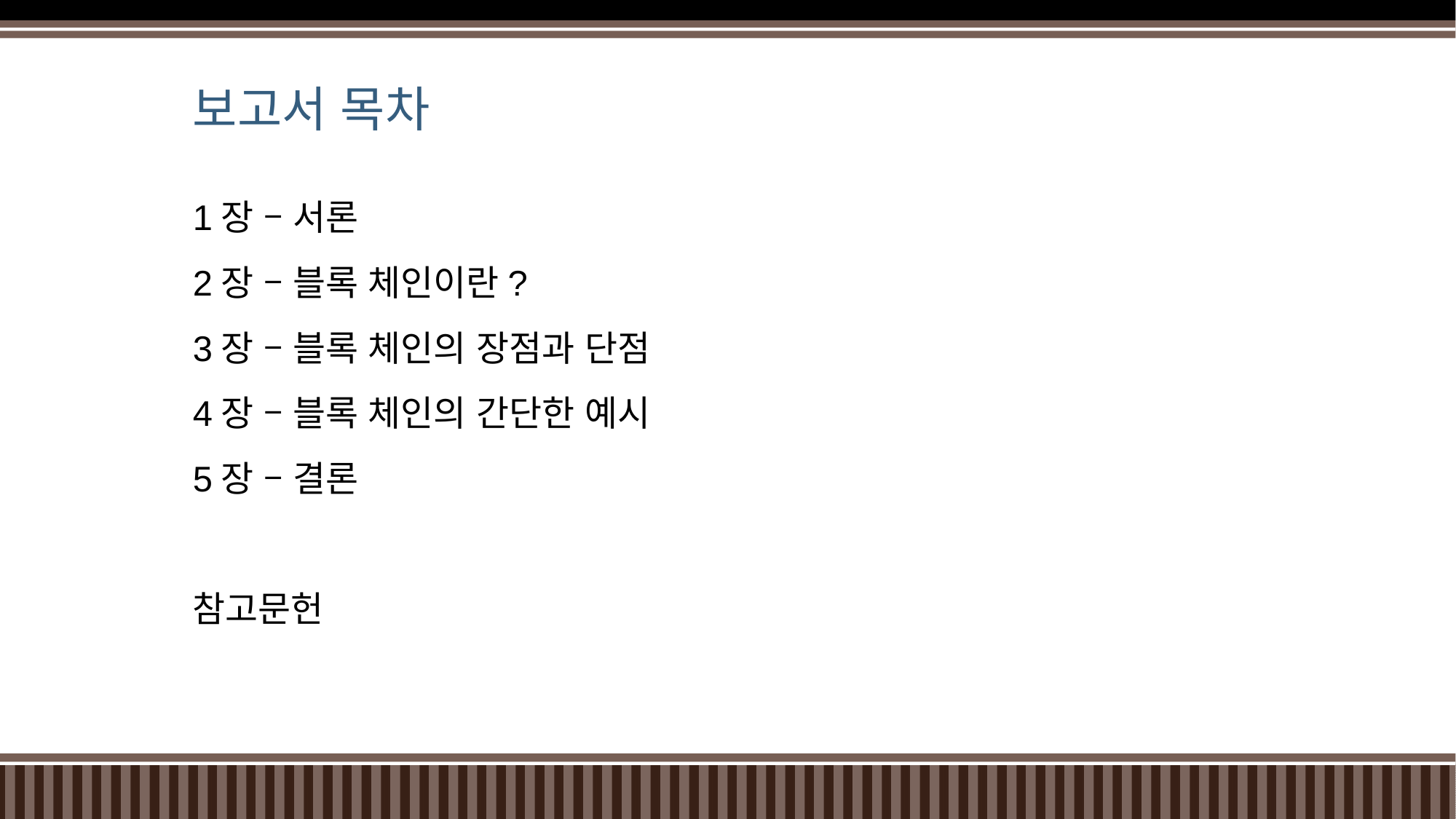

# 보고서 목차
1장 – 서론
2장 – 블록 체인이란?
3장 – 블록 체인의 장점과 단점
4장 – 블록 체인의 간단한 예시
5장 – 결론

참고문헌